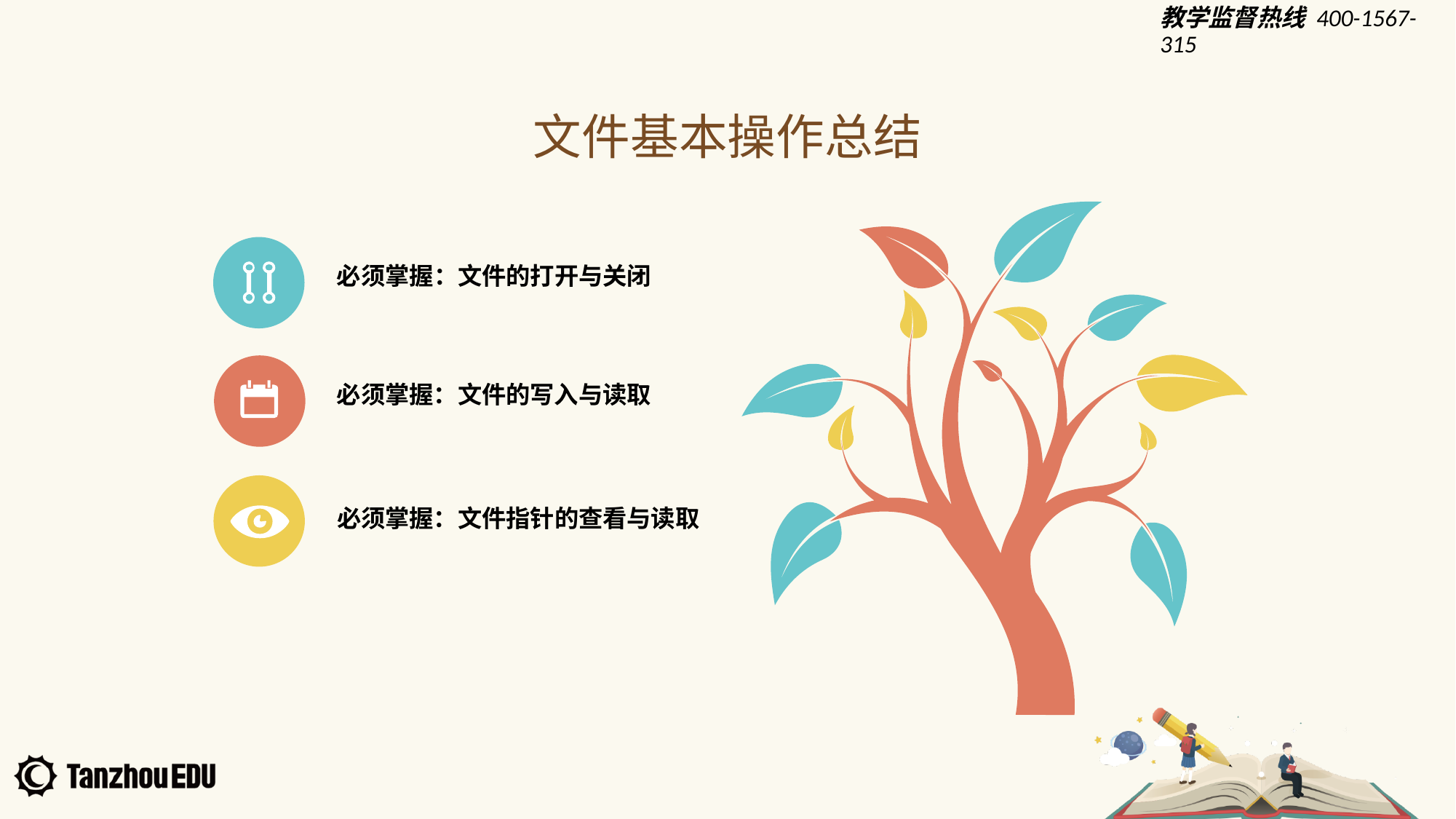

文件基本操作总结

必须掌握：文件的打开与关闭

必须掌握：文件的写入与读取

必须掌握：文件指针的查看与读取